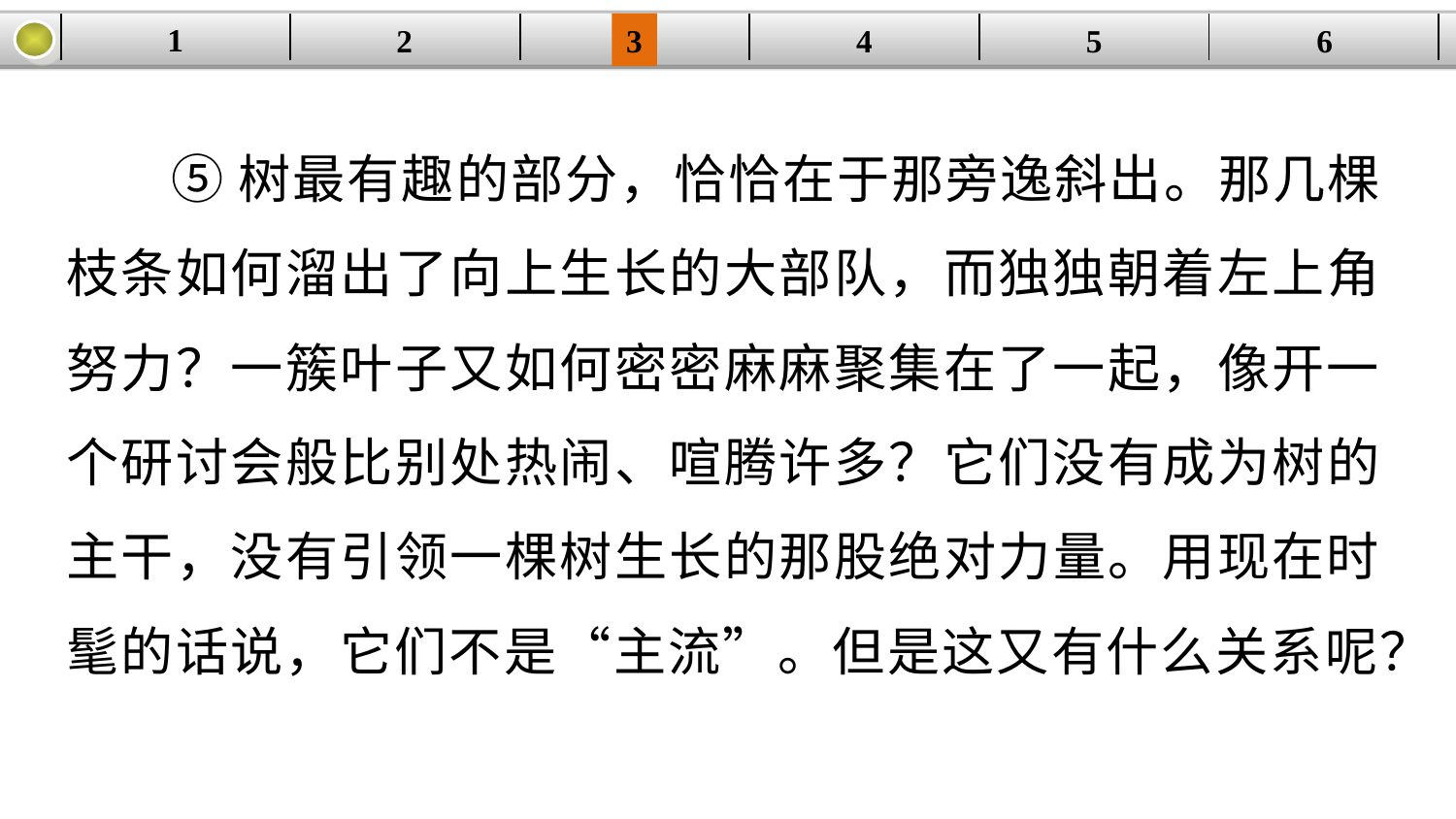

1
2
3
4
|  |  |  |  |  |  |
| --- | --- | --- | --- | --- | --- |
5
6

⑤树最有趣的部分，恰恰在于那旁逸斜出。那几棵枝条如何溜出了向上生长的大部队，而独独朝着左上角努力？一簇叶子又如何密密麻麻聚集在了一起，像开一个研讨会般比别处热闹、喧腾许多？它们没有成为树的主干，没有引领一棵树生长的那股绝对力量。用现在时髦的话说，它们不是“主流”。但是这又有什么关系呢？